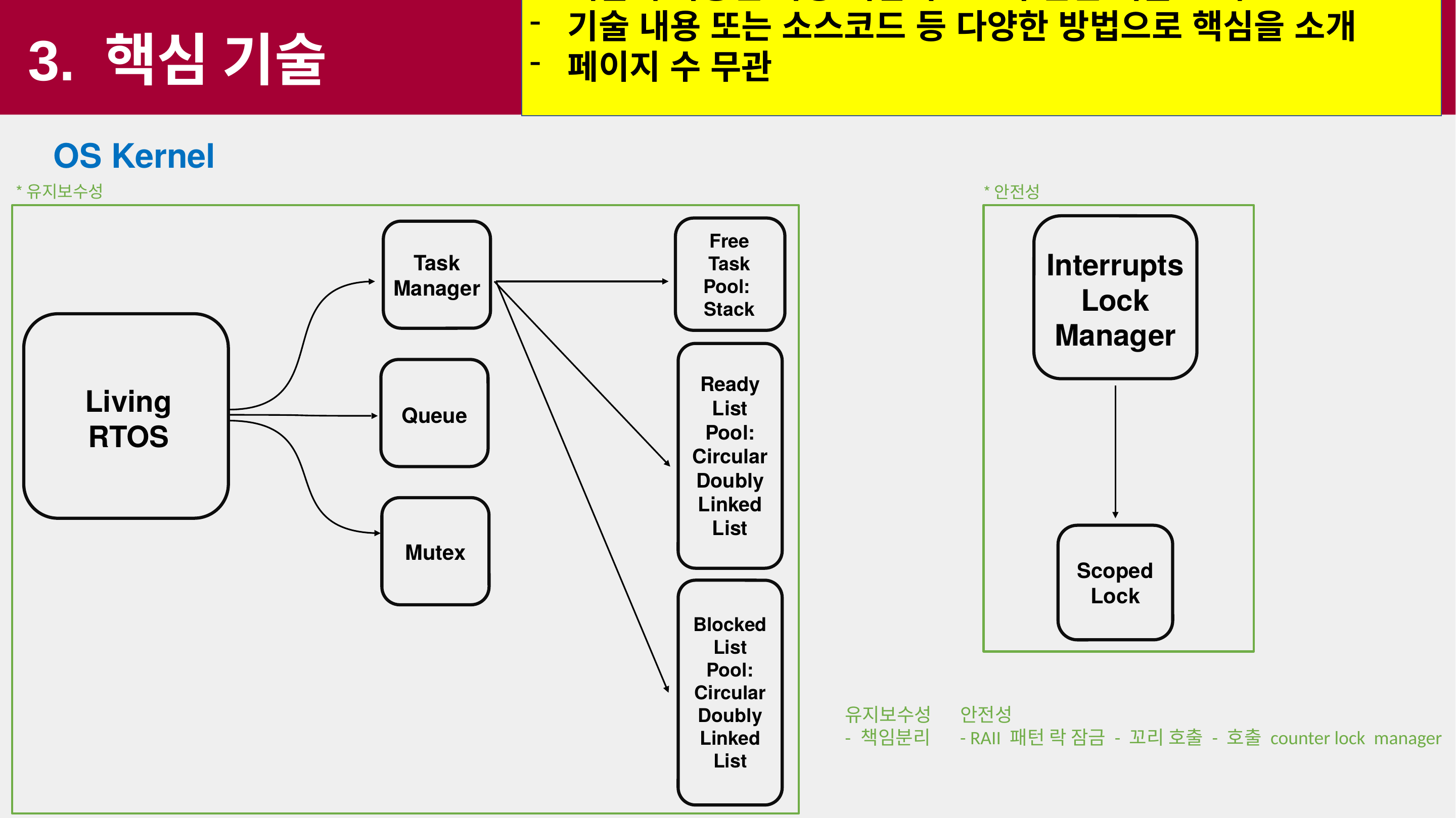

개발에 사용된 가장 핵심적으로 구현된 기술 소개
기술 내용 또는 소스코드 등 다양한 방법으로 핵심을 소개
페이지 수 무관
3. 핵심 기술
OS Kernel
*유지보수성
*안전성

Free Task Pool:  Stack

Task
Manager

Living RTOS

Ready List Pool:
Circular Doubly Linked List

Queue

Mutex

Blocked List Pool:
Circular Doubly Linked List

Interrupts Lock Manager

Scoped
Lock
유지보수성
- 책임분리
안전성
- RAII 패턴 락 잠금 - 꼬리 호출 - 호출 counter lock  manager